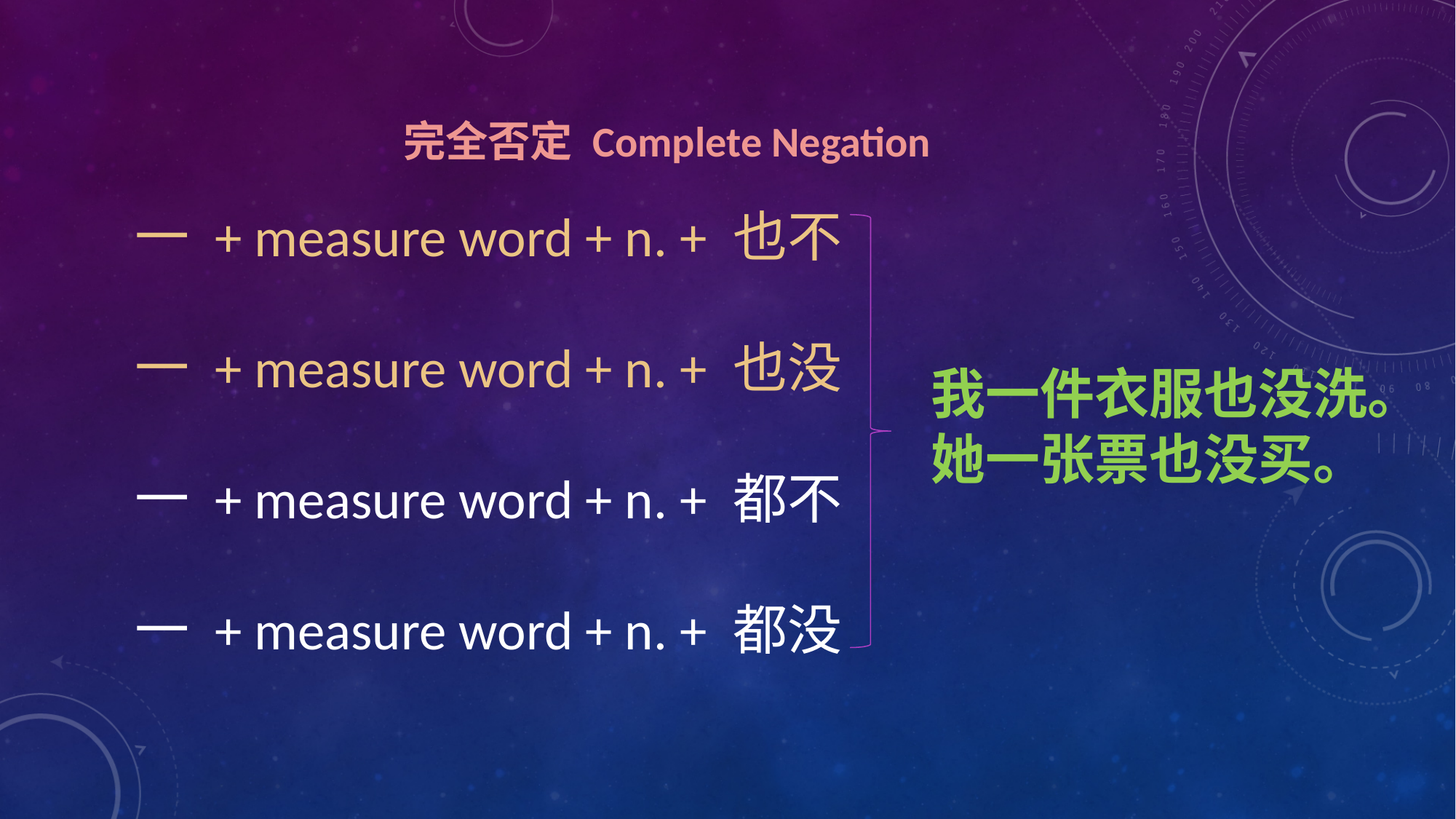

完全否定 Complete Negation
一 + measure word + n. + 也不

一 + measure word + n. + 也没

一 + measure word + n. + 都不

一 + measure word + n. + 都没

我一件衣服也没洗。
她一张票也没买。